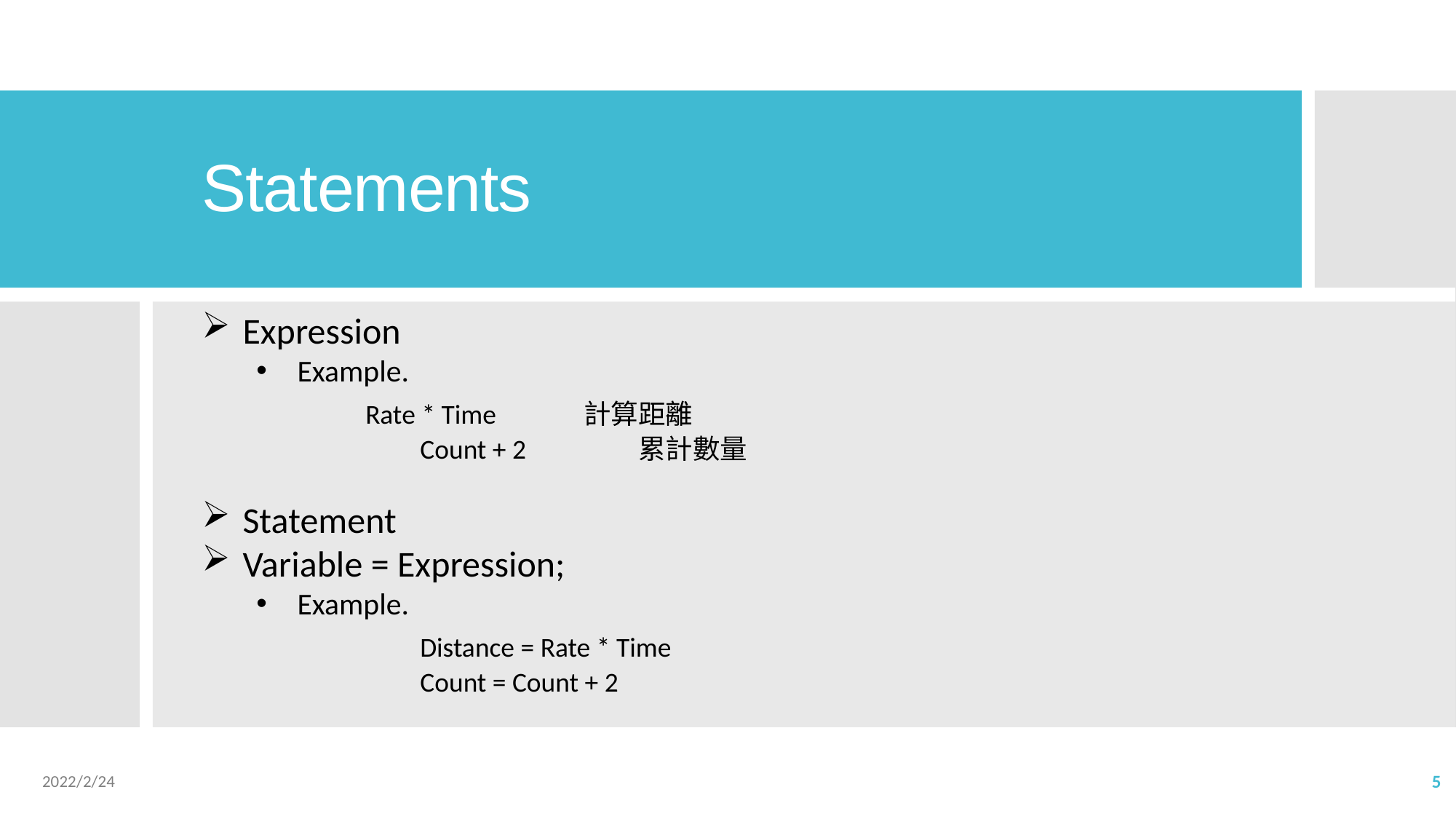

# Statements

Expression
Example.
	Rate * Time	計算距離
		Count + 2		累計數量

Statement
Variable = Expression;
Example.
		Distance = Rate * Time
		Count = Count + 2
2022/2/24
5